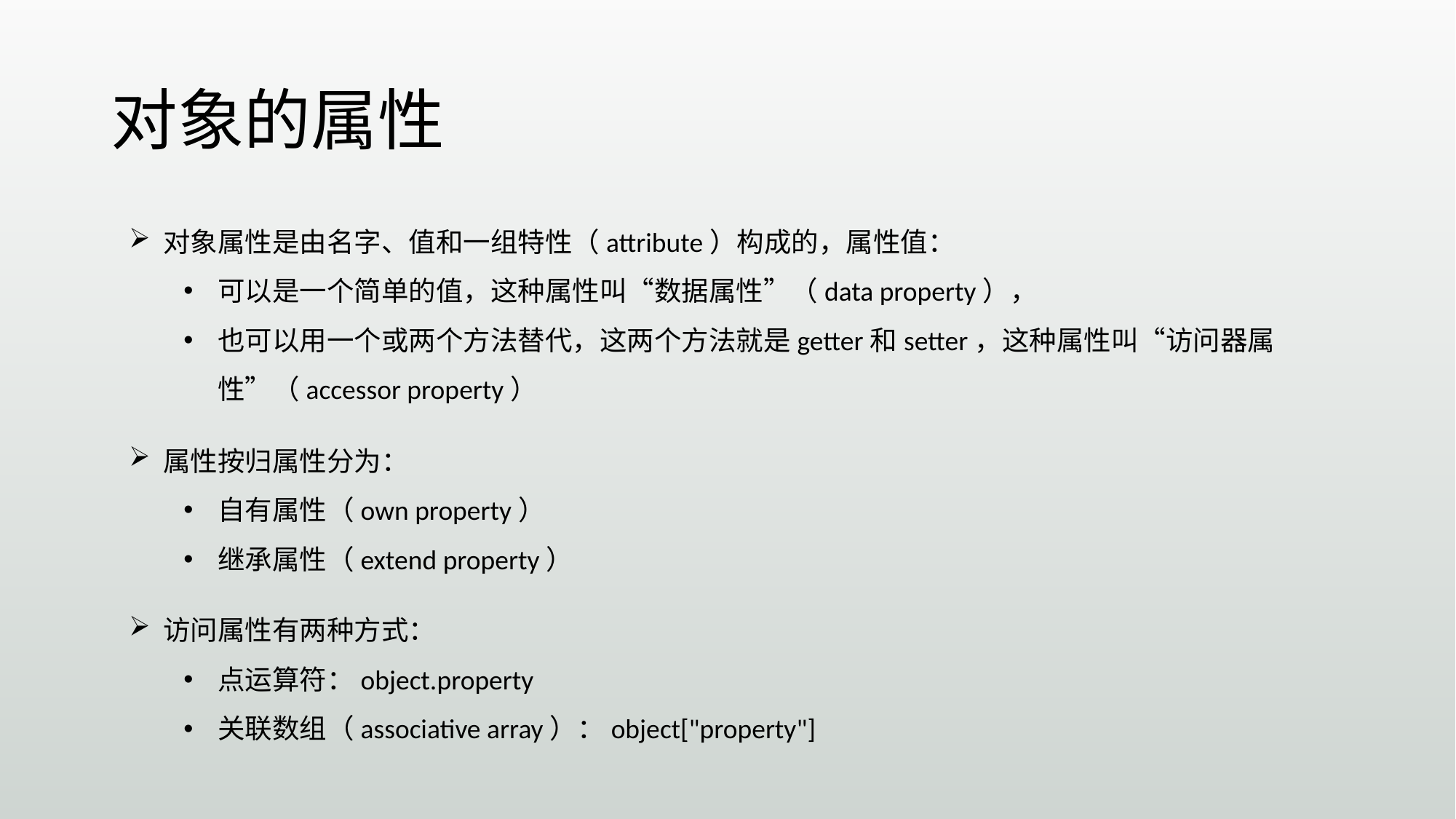

# 对象的属性
对象属性是由名字、值和一组特性（attribute）构成的，属性值：
可以是一个简单的值，这种属性叫“数据属性”（data property），
也可以用一个或两个方法替代，这两个方法就是getter和setter，这种属性叫“访问器属性”（accessor property）
属性按归属性分为：
自有属性（own property）
继承属性（extend property）
访问属性有两种方式：
点运算符：object.property
关联数组（associative array）：object["property"]